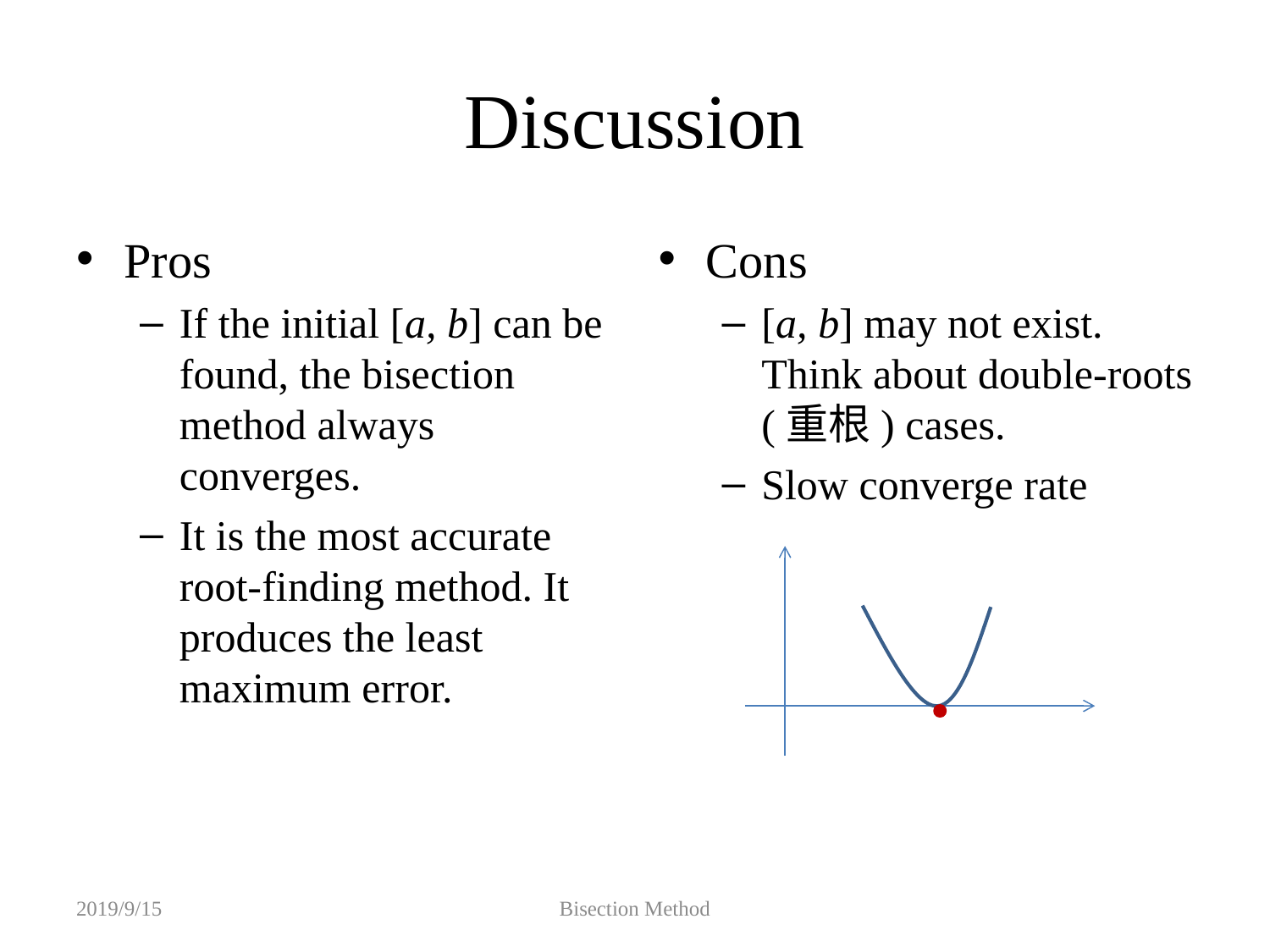

# Discussion
Pros
If the initial [a, b] can be found, the bisection method always converges.
It is the most accurate root-finding method. It produces the least maximum error.
Cons
[a, b] may not exist. Think about double-roots (重根) cases.
Slow converge rate

2019/9/15
Bisection Method